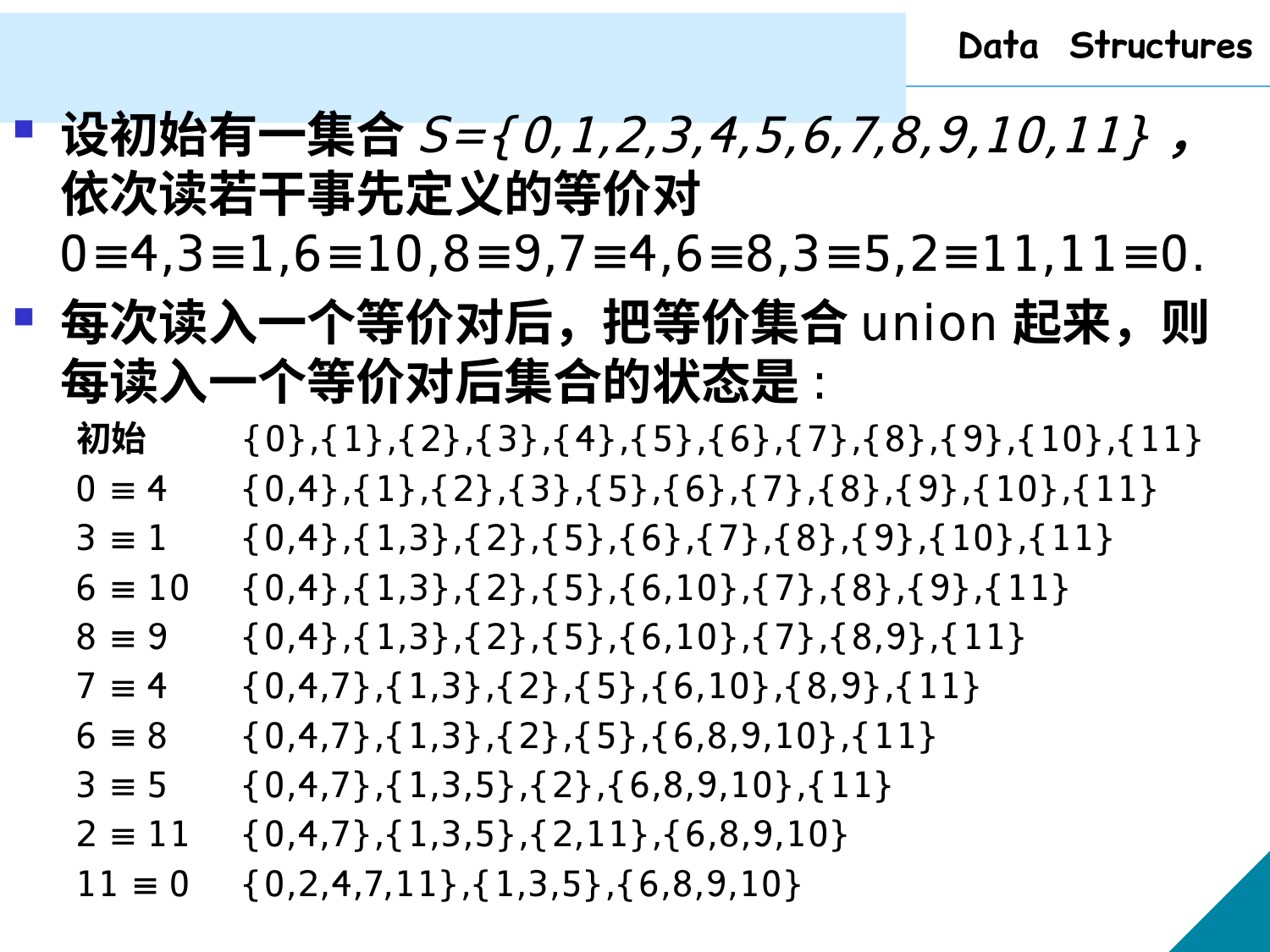

设初始有一集合S={0,1,2,3,4,5,6,7,8,9,10,11}，依次读若干事先定义的等价对0≡4,3≡1,6≡10,8≡9,7≡4,6≡8,3≡5,2≡11,11≡0.
每次读入一个等价对后，把等价集合union起来，则每读入一个等价对后集合的状态是:
初始           {0},{1},{2},{3},{4},{5},{6},{7},{8},{9},{10},{11}
0 ≡ 4 	{0,4},{1},{2},{3},{5},{6},{7},{8},{9},{10},{11}
3 ≡ 1 	{0,4},{1,3},{2},{5},{6},{7},{8},{9},{10},{11}
6 ≡ 10 	{0,4},{1,3},{2},{5},{6,10},{7},{8},{9},{11}
8 ≡ 9 	{0,4},{1,3},{2},{5},{6,10},{7},{8,9},{11}
7 ≡ 4 	{0,4,7},{1,3},{2},{5},{6,10},{8,9},{11}
6 ≡ 8 	{0,4,7},{1,3},{2},{5},{6,8,9,10},{11}
3 ≡ 5 	{0,4,7},{1,3,5},{2},{6,8,9,10},{11}
2 ≡ 11	{0,4,7},{1,3,5},{2,11},{6,8,9,10}
11 ≡ 0	{0,2,4,7,11},{1,3,5},{6,8,9,10}